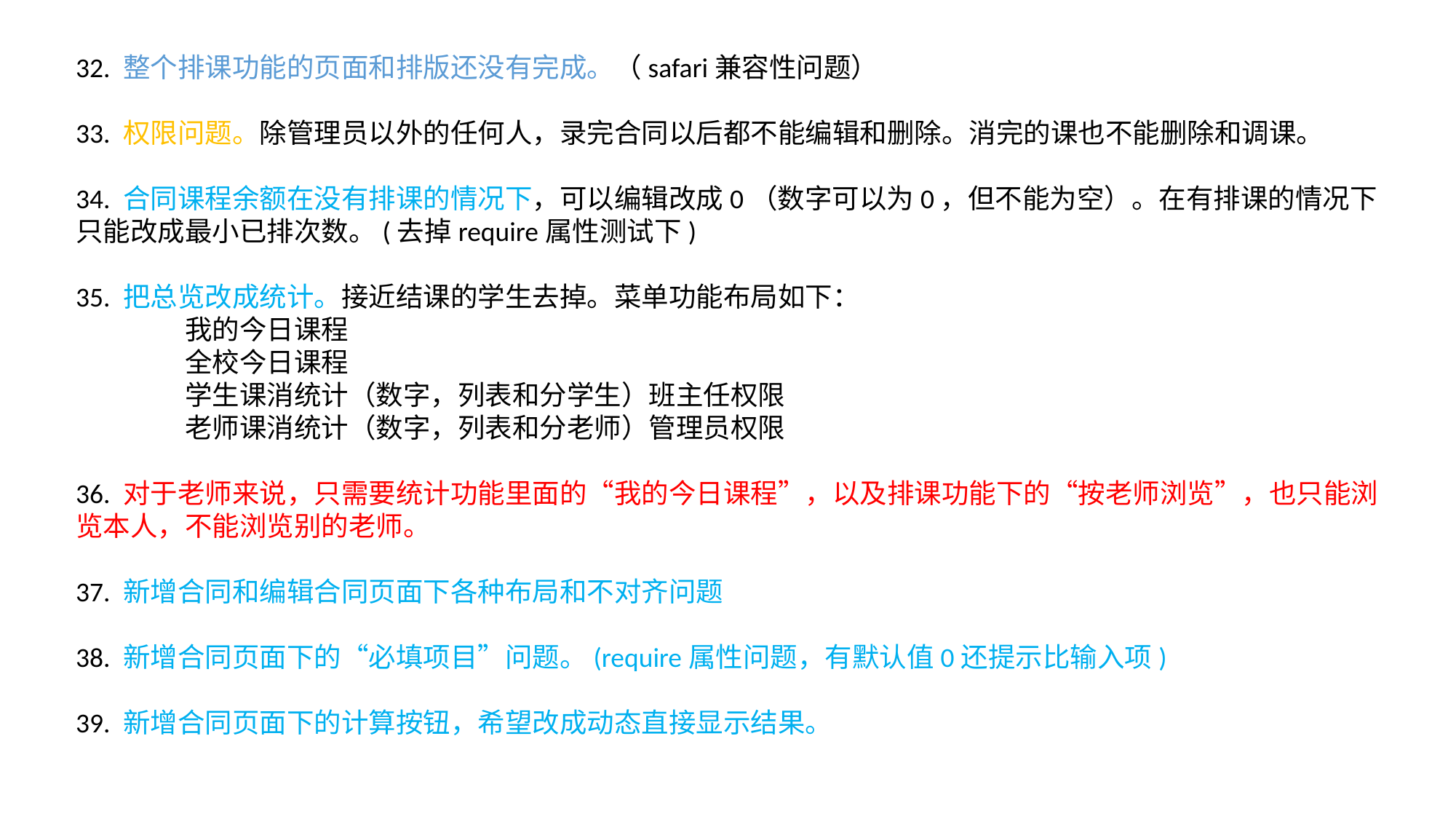

32. 整个排课功能的页面和排版还没有完成。（safari兼容性问题）

33. 权限问题。除管理员以外的任何人，录完合同以后都不能编辑和删除。消完的课也不能删除和调课。

34. 合同课程余额在没有排课的情况下，可以编辑改成0（数字可以为0，但不能为空）。在有排课的情况下只能改成最小已排次数。(去掉require属性测试下)

35. 把总览改成统计。接近结课的学生去掉。菜单功能布局如下：
	我的今日课程
	全校今日课程
	学生课消统计（数字，列表和分学生）班主任权限
	老师课消统计（数字，列表和分老师）管理员权限

36. 对于老师来说，只需要统计功能里面的“我的今日课程”，以及排课功能下的“按老师浏览”，也只能浏览本人，不能浏览别的老师。

37. 新增合同和编辑合同页面下各种布局和不对齐问题

38. 新增合同页面下的“必填项目”问题。(require属性问题，有默认值0还提示比输入项)

39. 新增合同页面下的计算按钮，希望改成动态直接显示结果。